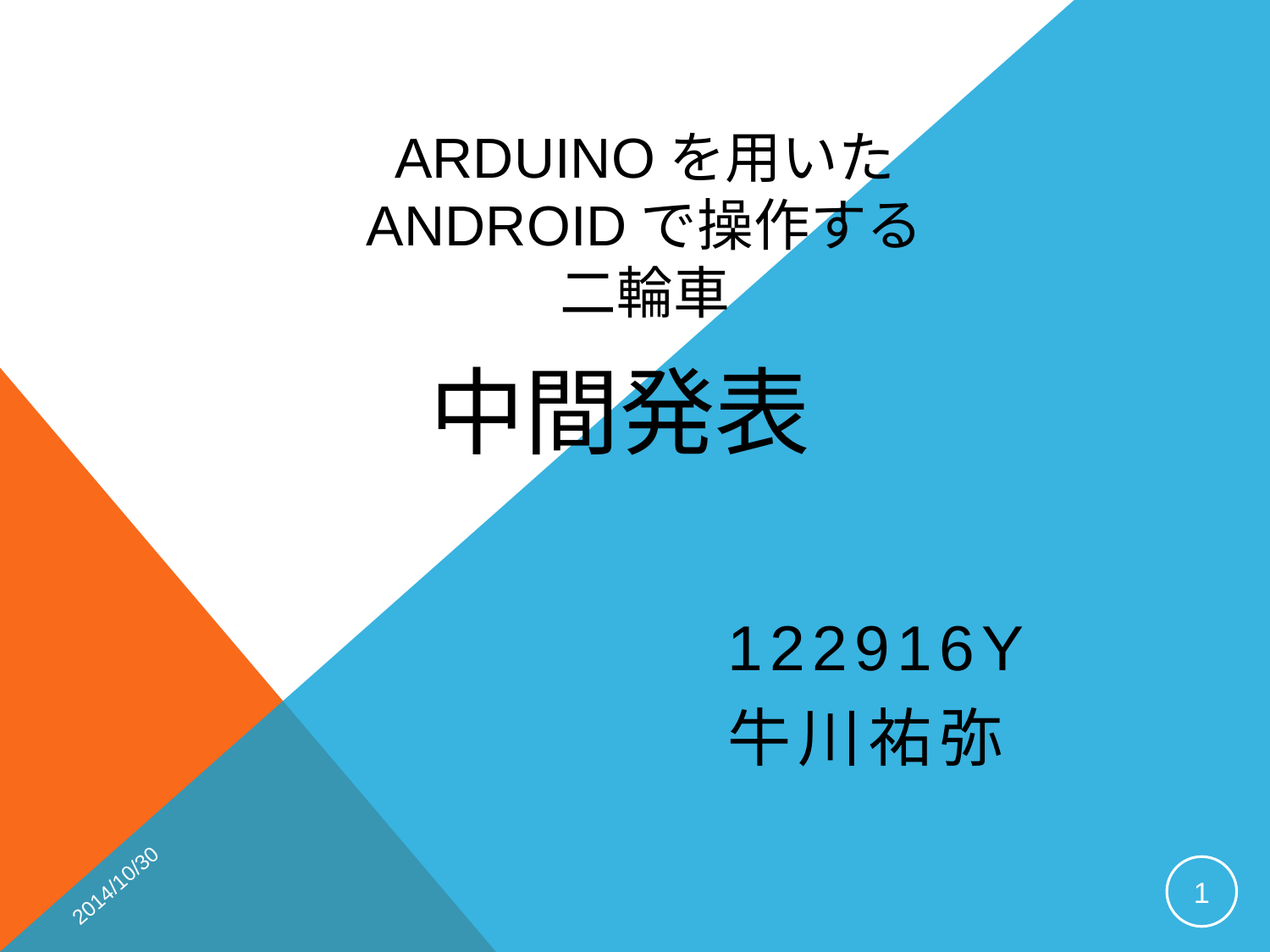

# Arduinoを用いた Androidで操作する 二輪車
中間発表
122916Y
牛川祐弥
2014/10/30
1